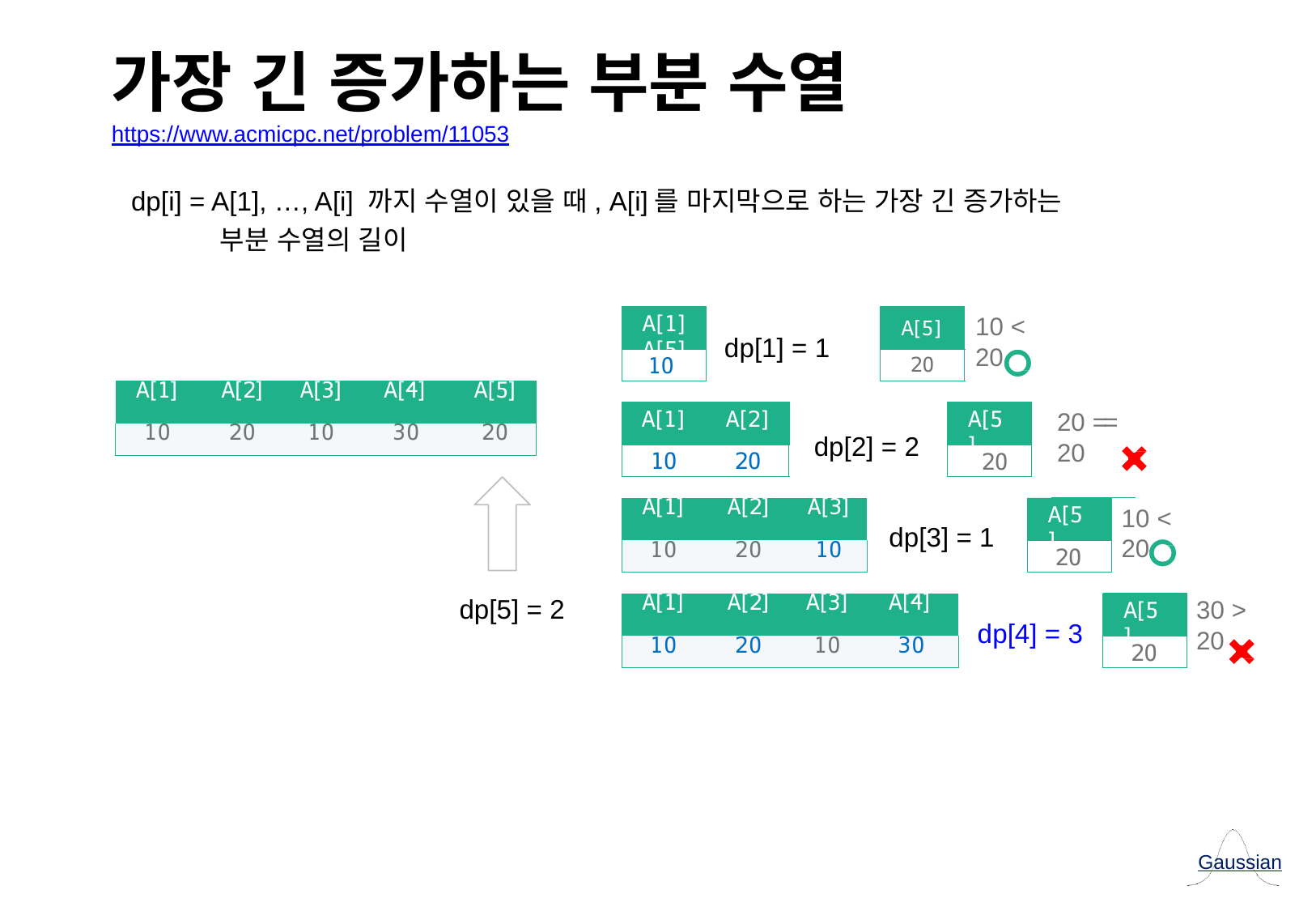

# 가장 긴 증가하는 부분 수열 https://www.acmicpc.net/problem/11053
dp[i] = A[1], …, A[i] 까지 수열이 있을 때, A[i]를 마지막으로 하는 가장 긴 증가하는
           부분 수열의 길이

A[1]	A[5]
A[5]
10 < 20
dp[1] = 1
20

10

| A[1] | A[2] | A[3] | A[4] | A[5] |
| --- | --- | --- | --- | --- |
| 10 | 20 | 10 | 30 | 20 |

A[5]
A[1]	A[2]
10	20
20 == 20
dp[2] = 2

20

| A[1] | A[2] | A[3] |
| --- | --- | --- |
| 10 | 20 | 10 |

A[5]
10 < 20
dp[3] = 1

20

dp[5] = 2

| A[1] | A[2] | A[3] | A[4] |
| --- | --- | --- | --- |
| 10 | 20 | 10 | 30 |

30 > 20
A[5]
dp[4] = 3

20